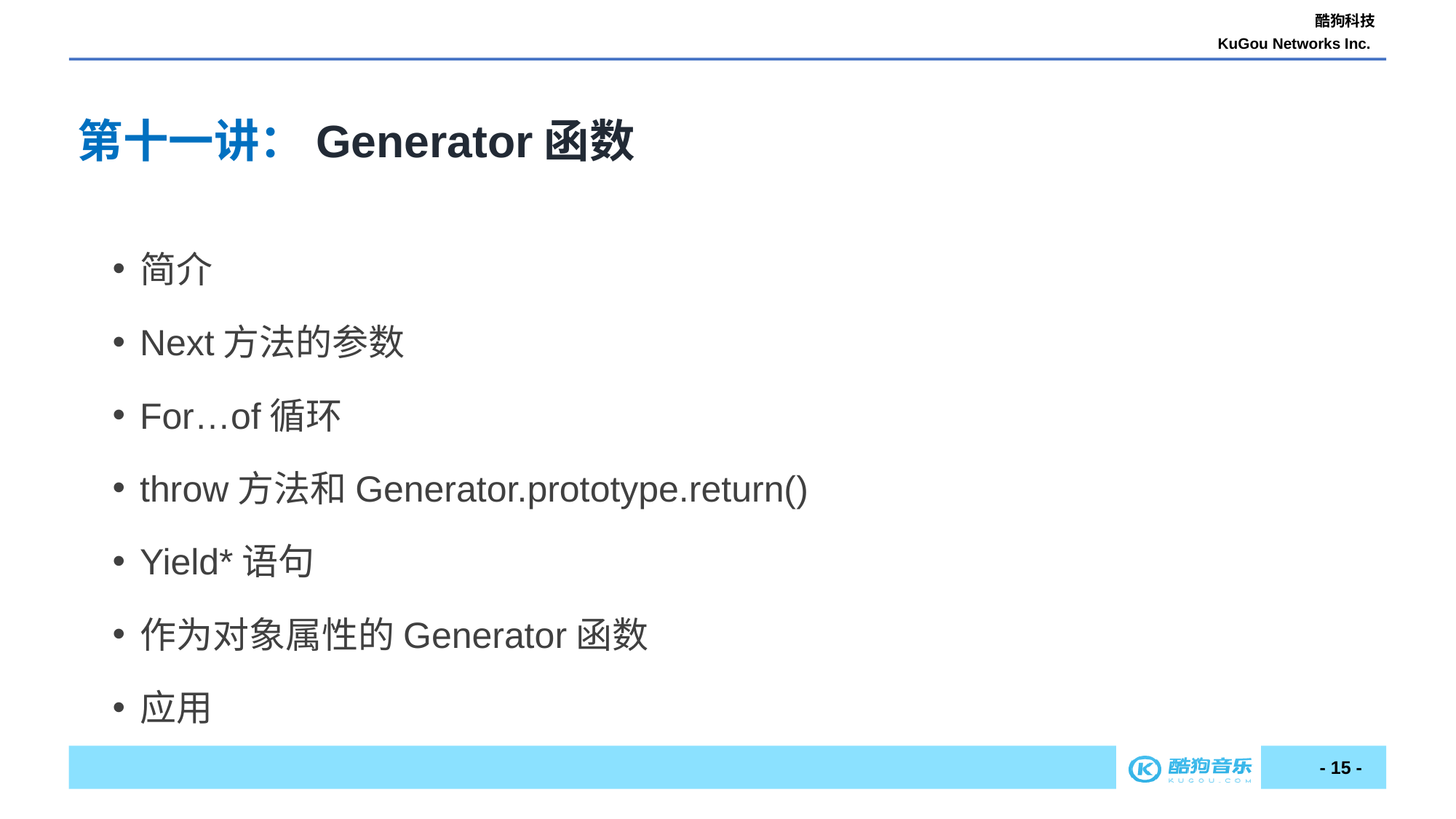

第十一讲：Generator函数
简介
Next方法的参数
For…of循环
throw方法和Generator.prototype.return()
Yield*语句
作为对象属性的Generator函数
应用